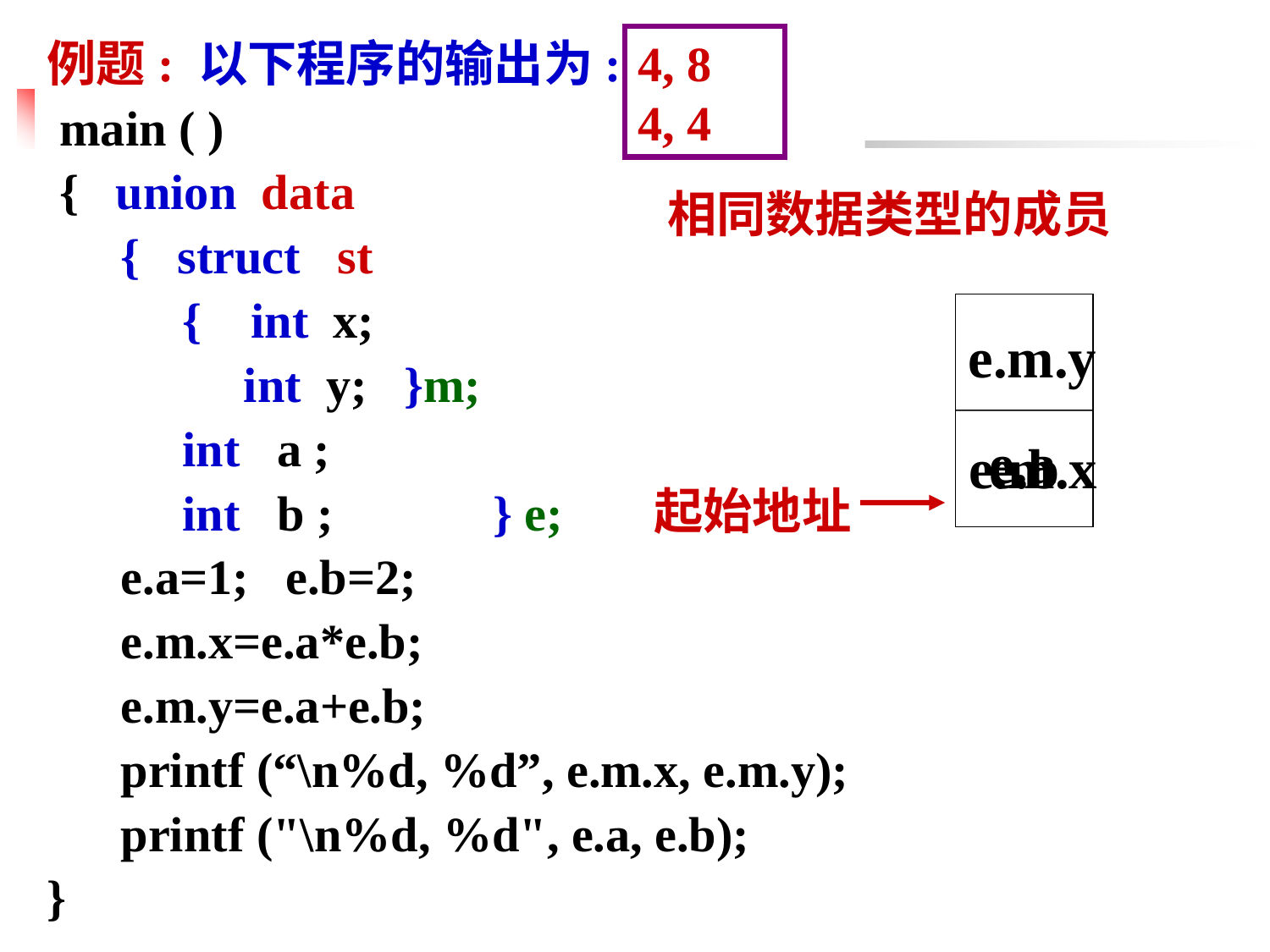

例题: 以下程序的输出为:
 main ( )
 {   union  data
      {   struct   st
           {    int  x;
                int  y;   }m;
           int   a ;
           int   b ;             } e;
      e.a=1;   e.b=2;
      e.m.x=e.a*e.b;
      e.m.y=e.a+e.b;
      printf (“\n%d, %d”, e.m.x, e.m.y);
      printf ("\n%d, %d", e.a, e.b);
}
4, 8
4, 4
相同数据类型的成员

e.m.y

e.a
e.m.x
e.b
起始地址